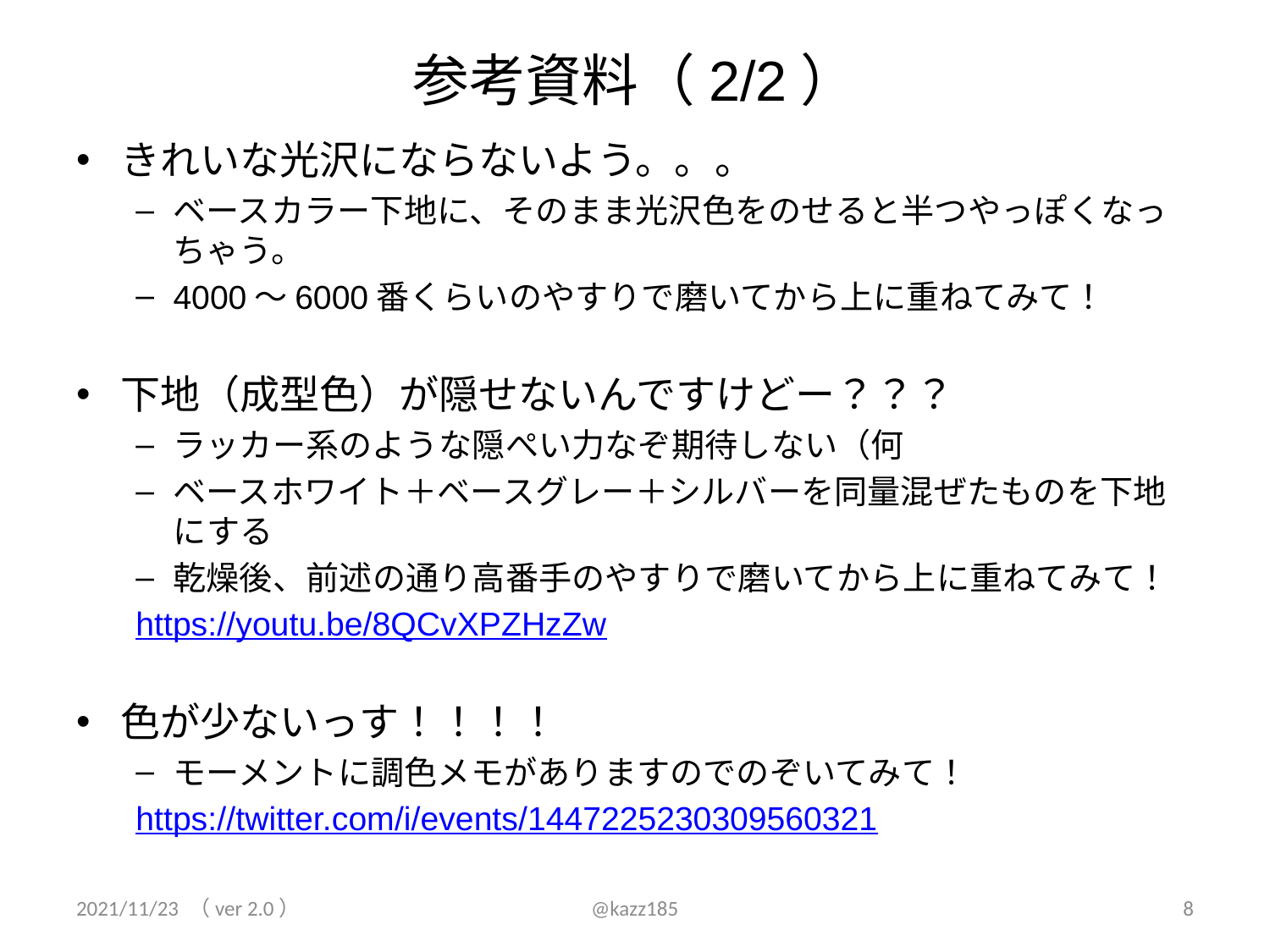

# 参考資料（2/2）
きれいな光沢にならないよう。。。
ベースカラー下地に、そのまま光沢色をのせると半つやっぽくなっちゃう。
4000～6000番くらいのやすりで磨いてから上に重ねてみて！

下地（成型色）が隠せないんですけどー？？？
ラッカー系のような隠ぺい力なぞ期待しない（何
ベースホワイト＋ベースグレー＋シルバーを同量混ぜたものを下地にする
乾燥後、前述の通り高番手のやすりで磨いてから上に重ねてみて！
https://youtu.be/8QCvXPZHzZw

色が少ないっす！！！！
モーメントに調色メモがありますのでのぞいてみて！
https://twitter.com/i/events/1447225230309560321

2021/11/23 （ver 2.0）
@kazz185
8